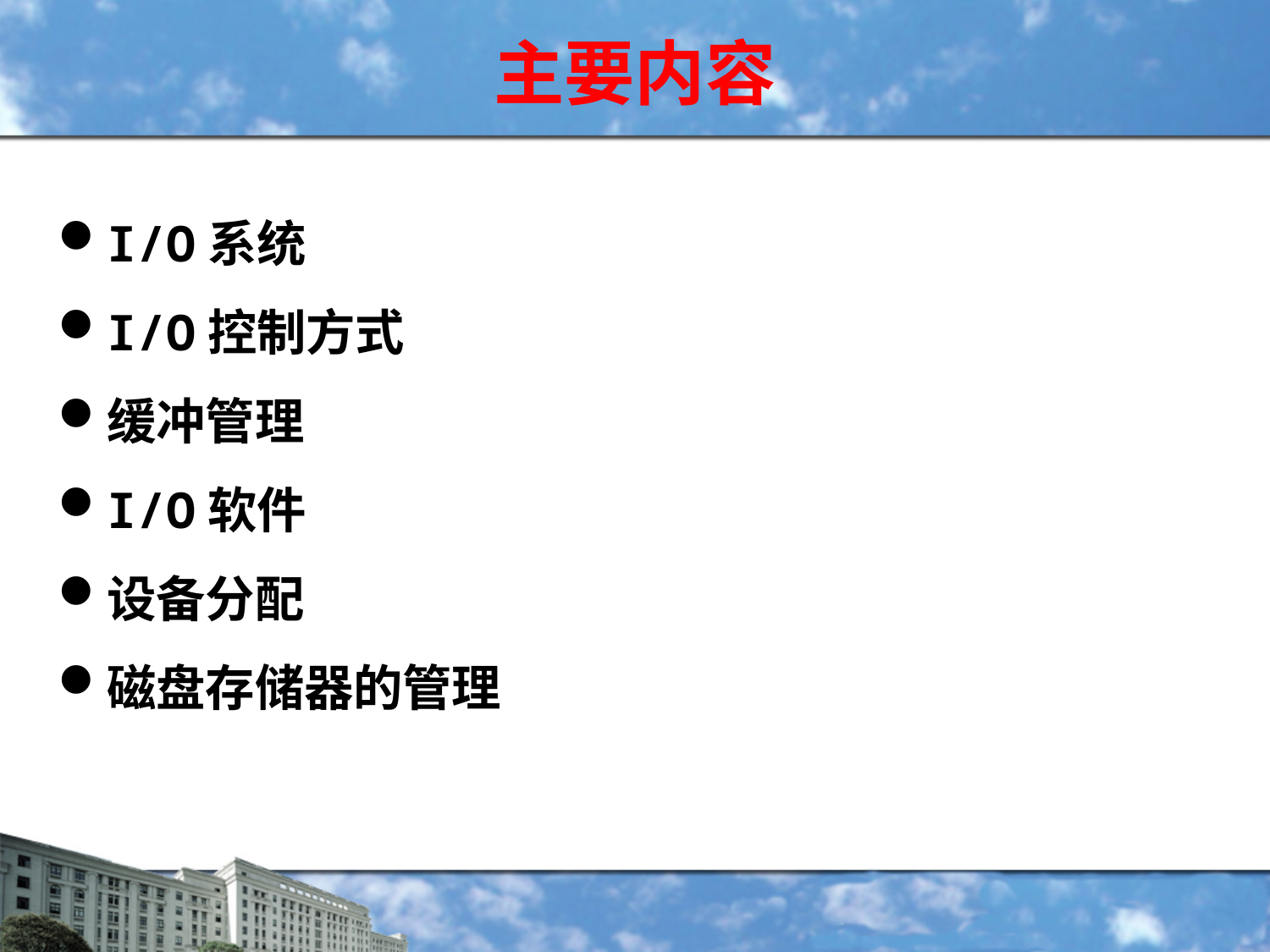

主要内容
I/O系统
I/O控制方式
缓冲管理
I/O软件
设备分配
磁盘存储器的管理